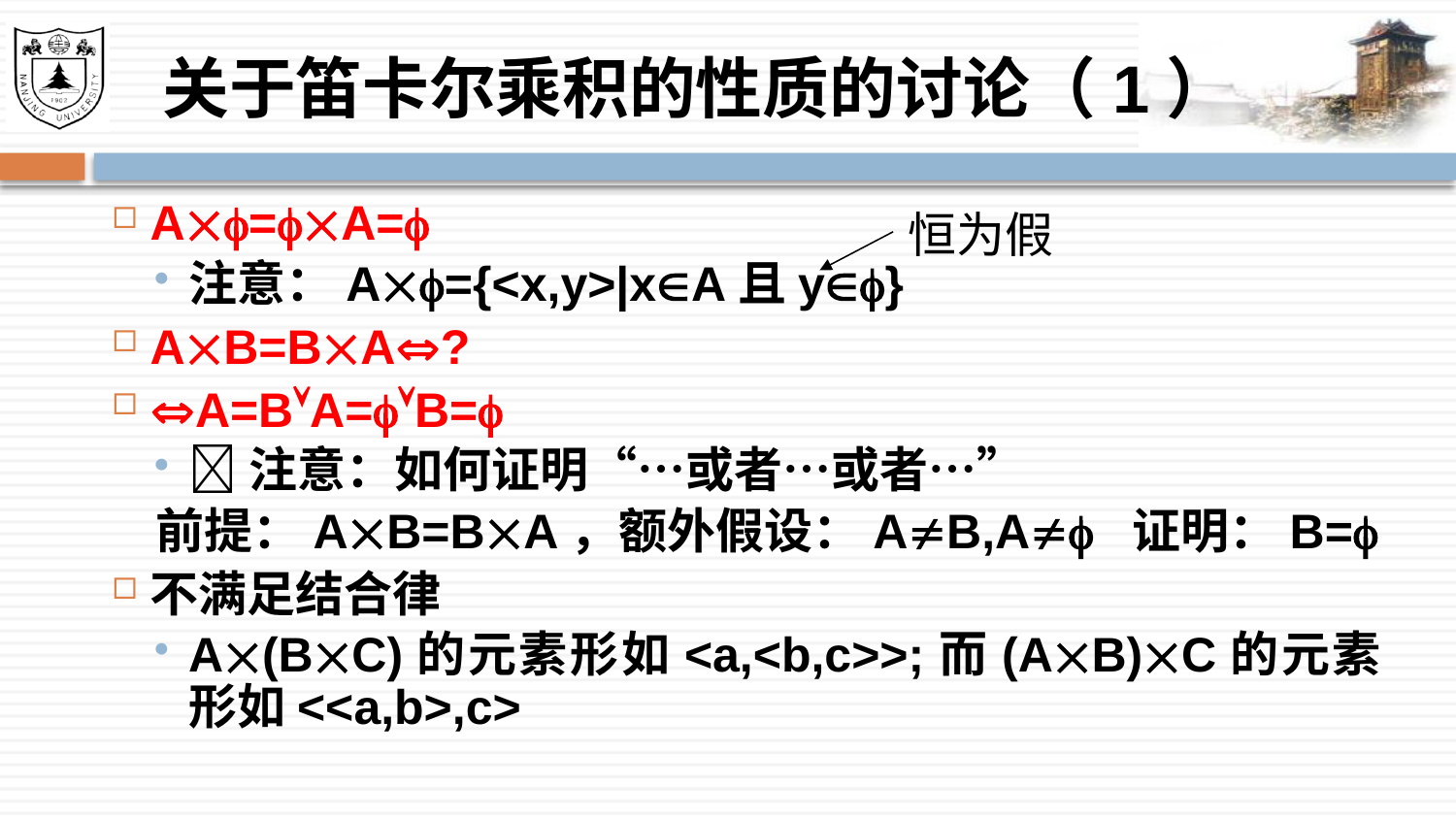

# 关于笛卡尔乘积的性质的讨论（1）
A×φ=φ×A=φ
注意：A×φ={<x,y>|x∈A且y∈φ}
A×B=B×A⇔?
⇔A=B∨A=φ∨B=φ
⇒注意：如何证明“…或者…或者…”
前提：A×B=B×A，额外假设：A≠B,A≠φ  证明：B=φ
不满足结合律
A×(B×C)的元素形如<a,<b,c>>;而(A×B)×C的元素形如<<a,b>,c>
恒为假